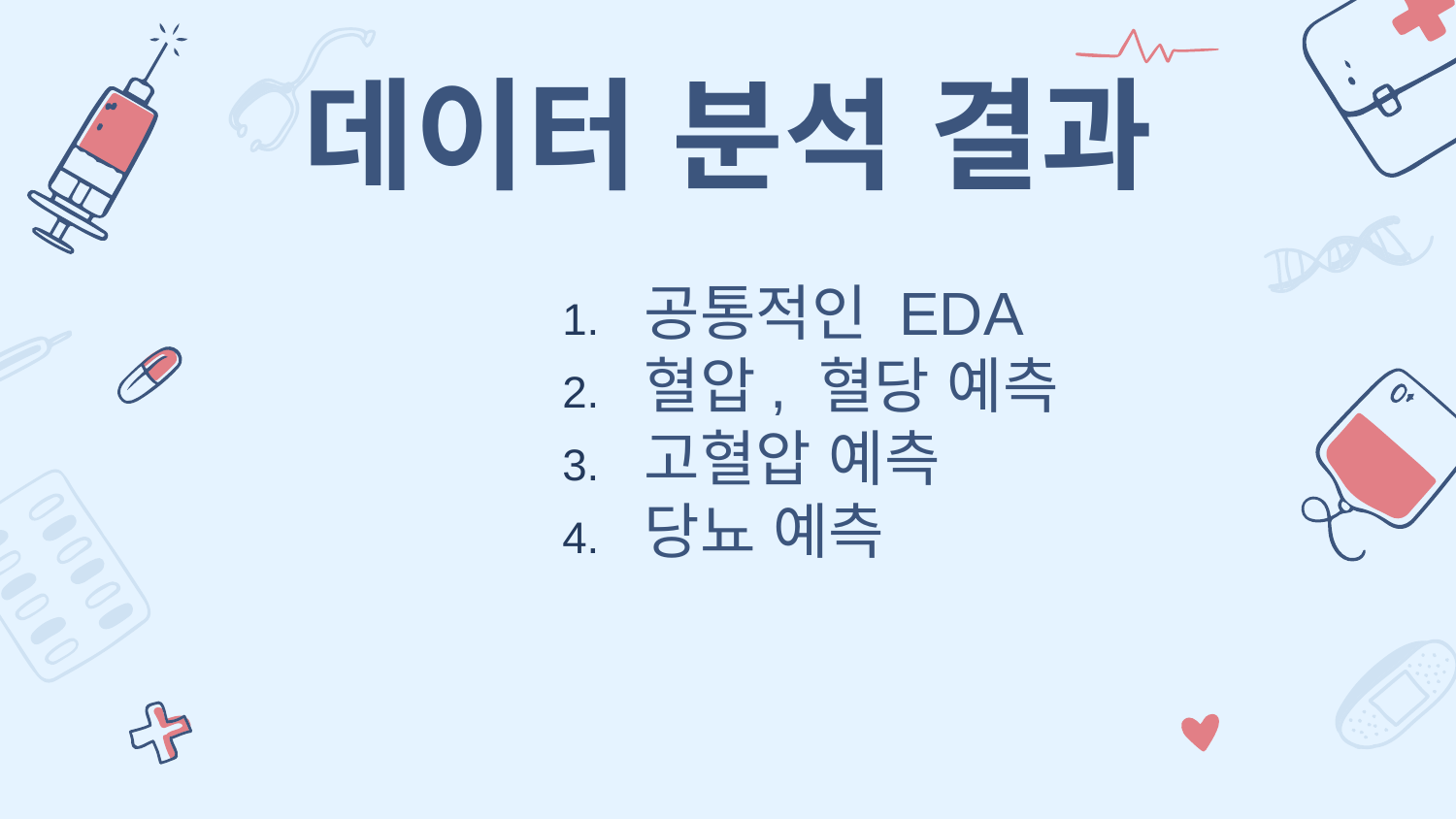

# 데이터 분석 결과
공통적인 EDA
혈압, 혈당 예측
고혈압 예측
당뇨 예측